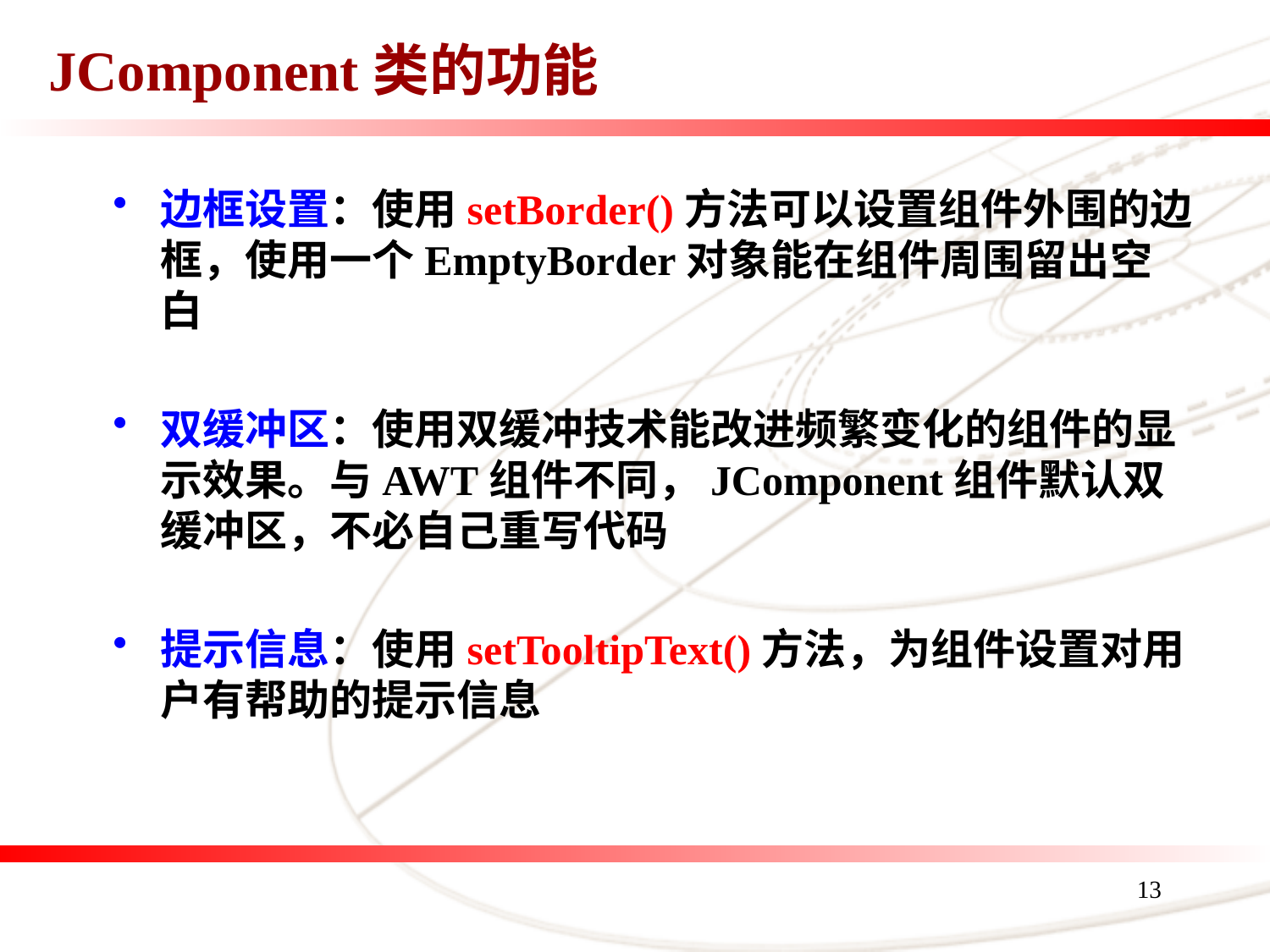

JComponent类的功能
边框设置：使用setBorder()方法可以设置组件外围的边框，使用一个EmptyBorder对象能在组件周围留出空白

双缓冲区：使用双缓冲技术能改进频繁变化的组件的显示效果。与AWT组件不同，JComponent组件默认双缓冲区，不必自己重写代码

提示信息：使用setTooltipText()方法，为组件设置对用户有帮助的提示信息
13